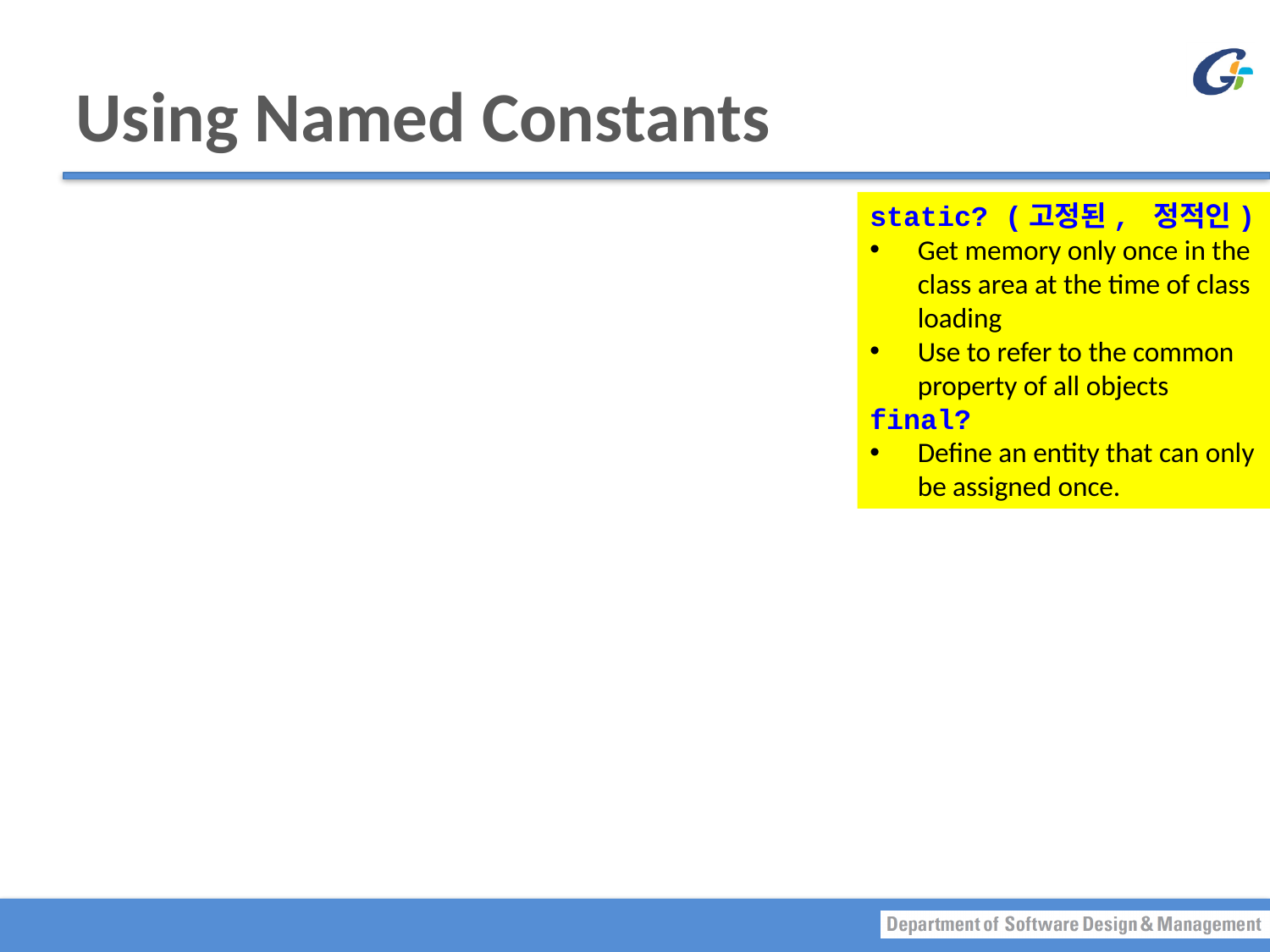

# Using Named Constants
static? (고정된, 정적인)
Get memory only once in the class area at the time of class loading
Use to refer to the common property of all objects
final?
Define an entity that can only be assigned once.
Once the value of a constant is set,
it can be used throughout the program.
area = PI * radius * radius;
is clearer than
area = 3.14159 * radius * radius;
Place constants near the beginning of the program.
public static final double INTEREST_RATE = 6.65;
public static final String MOTTO = "The customer is always right.";
By convention, uppercase letters are used for constants.